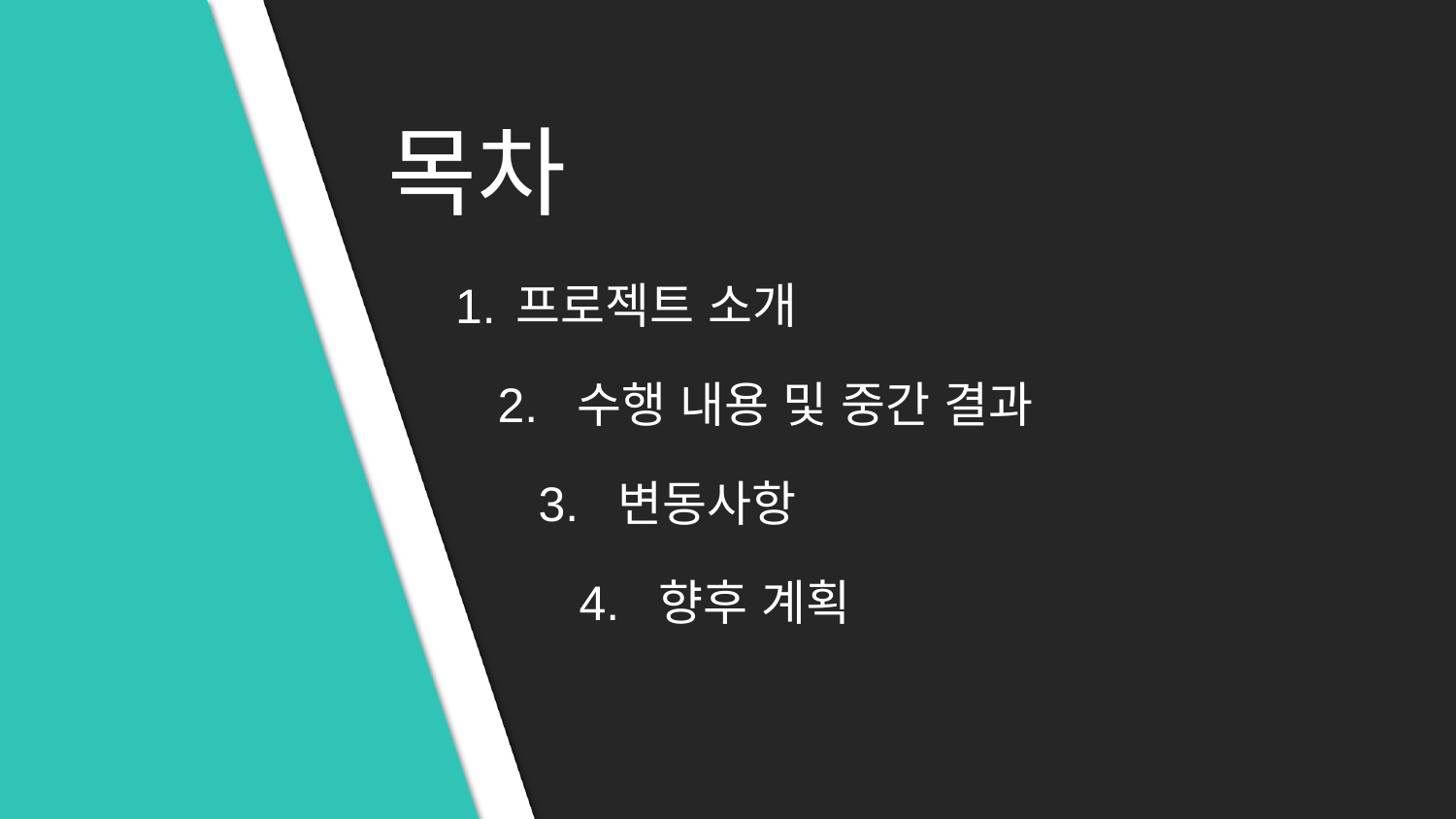

# 목차
프로젝트 소개
    2.  수행 내용 및 중간 결과
       3.  변동사항
          4.  향후 계획